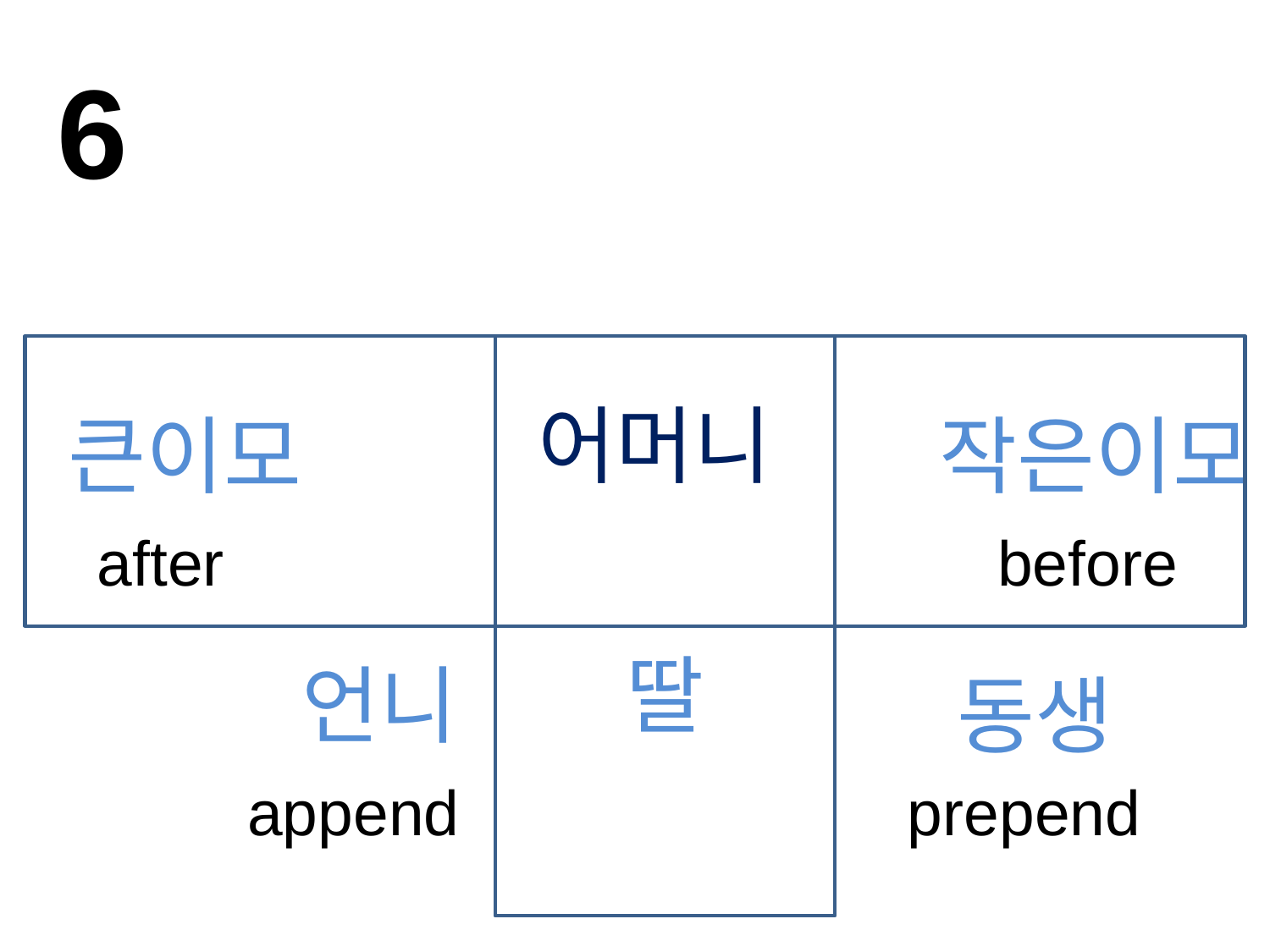

6

어머니
큰이모
작은이모
after
before
딸
언니
동생
append
prepend